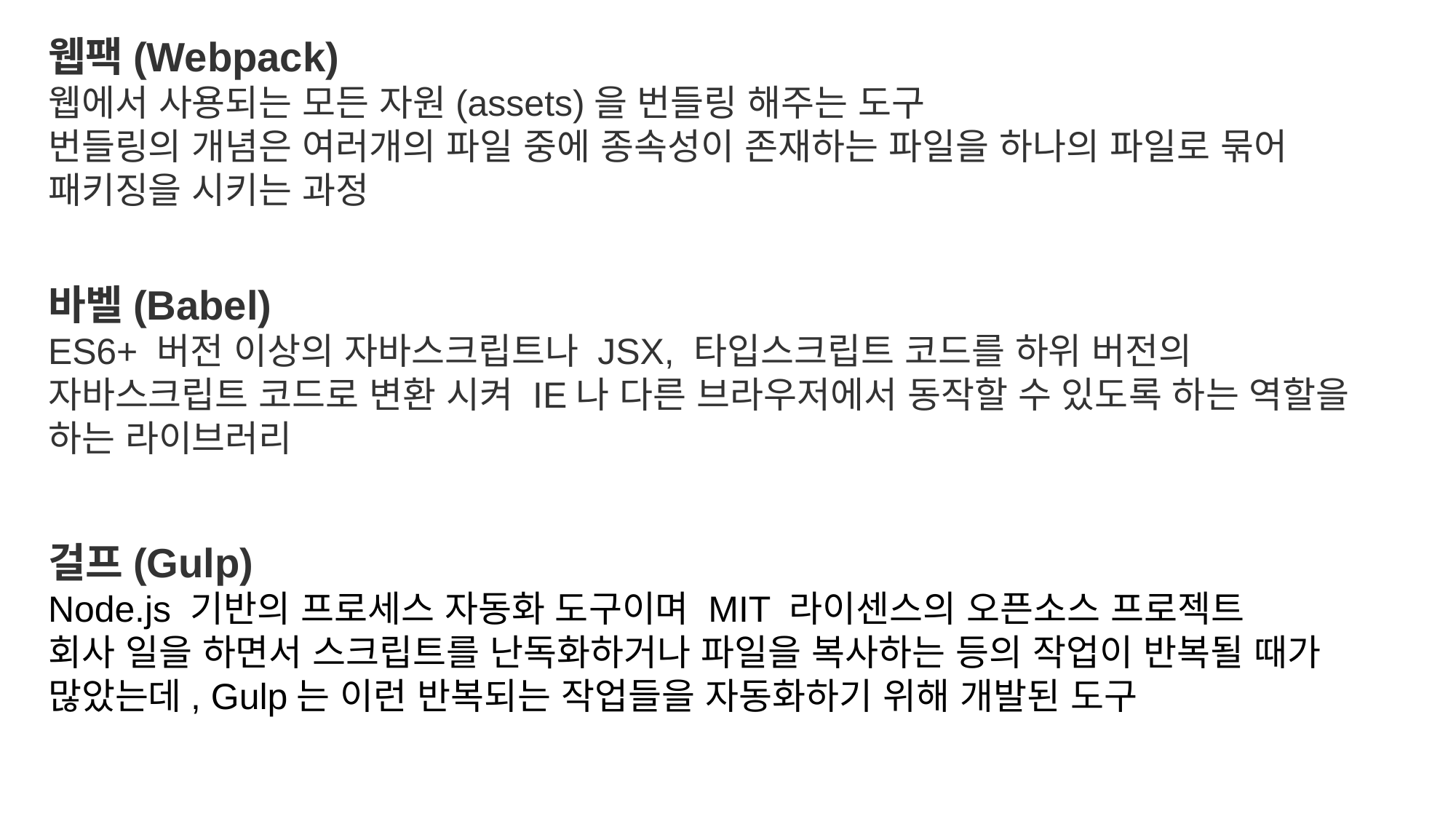

웹팩(Webpack)
웹에서 사용되는 모든 자원(assets)을 번들링 해주는 도구
번들링의 개념은 여러개의 파일 중에 종속성이 존재하는 파일을 하나의 파일로 묶어 패키징을 시키는 과정
바벨(Babel)
ES6+ 버전 이상의 자바스크립트나 JSX, 타입스크립트 코드를 하위 버전의 자바스크립트 코드로 변환 시켜 IE나 다른 브라우저에서 동작할 수 있도록 하는 역할을 하는 라이브러리
걸프(Gulp)
Node.js 기반의 프로세스 자동화 도구이며 MIT 라이센스의 오픈소스 프로젝트
회사 일을 하면서 스크립트를 난독화하거나 파일을 복사하는 등의 작업이 반복될 때가 많았는데, Gulp는 이런 반복되는 작업들을 자동화하기 위해 개발된 도구